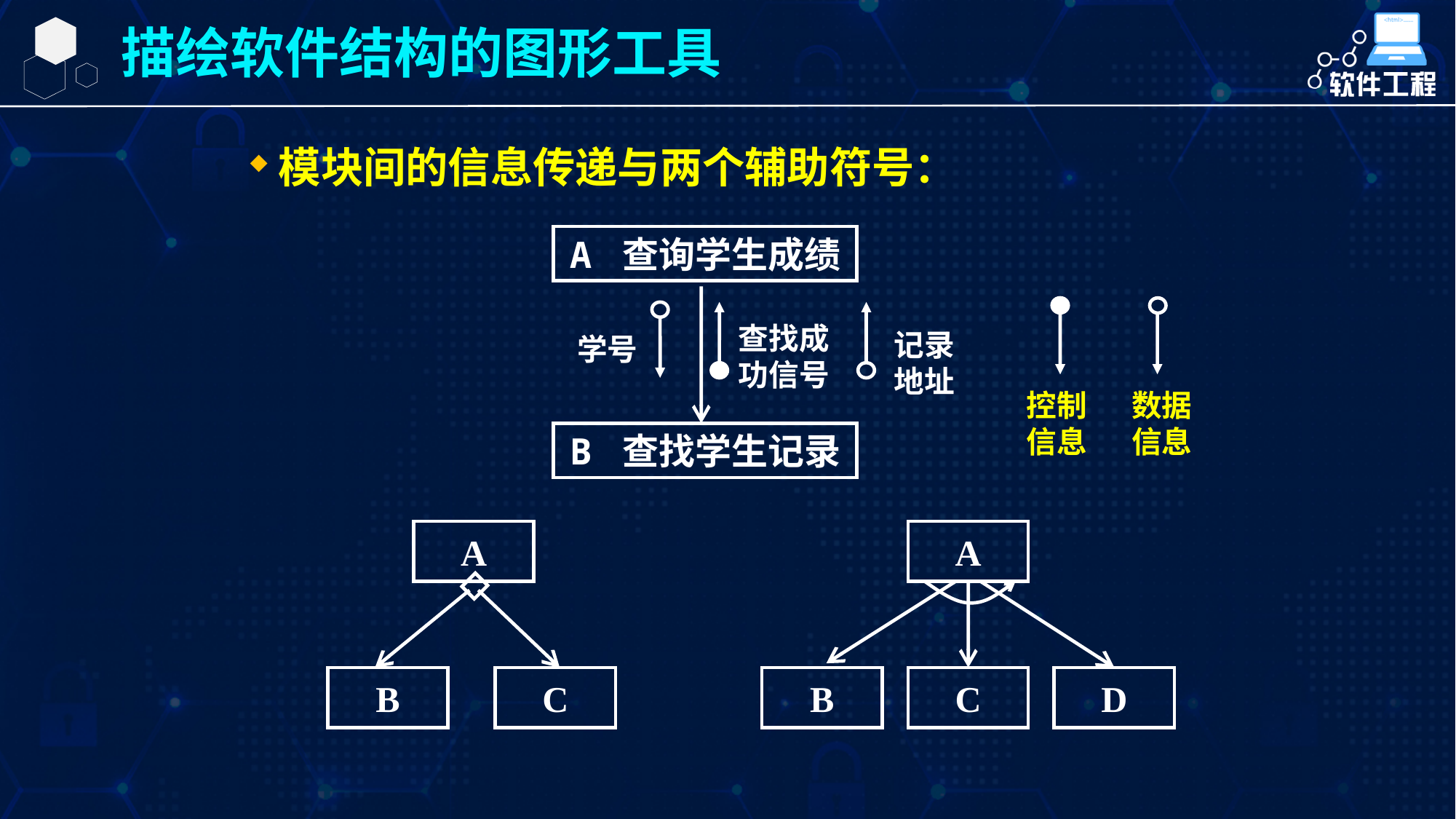

描绘软件结构的图形工具
模块间的信息传递与两个辅助符号：
A 查询学生成绩

查找成功信号
记录地址
学号
控制信息
数据信息
B 查找学生记录
A

B
C
A

B
C
D